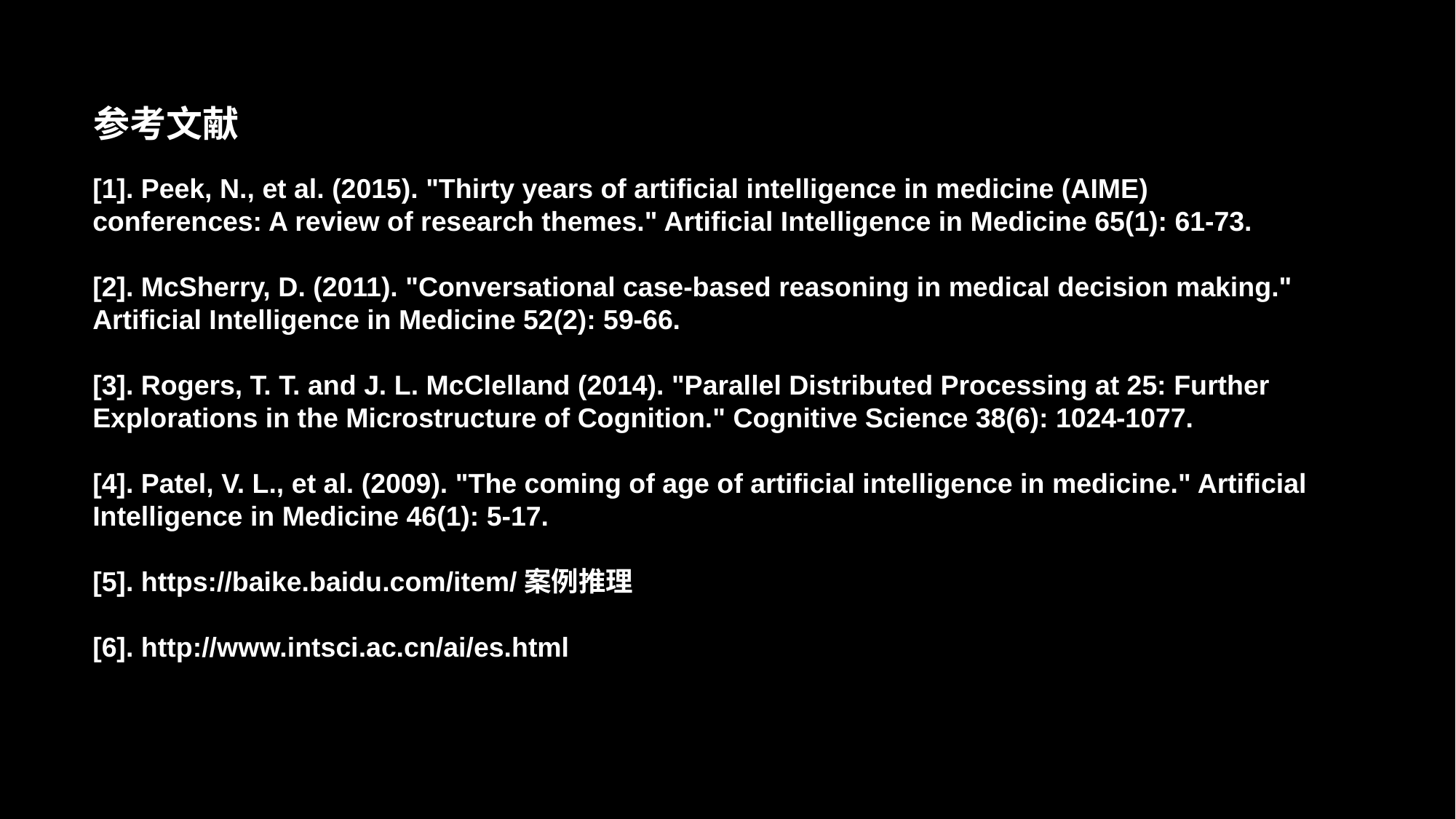

参考文献
[1]. Peek, N., et al. (2015). "Thirty years of artificial intelligence in medicine (AIME) conferences: A review of research themes." Artificial Intelligence in Medicine 65(1): 61-73.

[2]. McSherry, D. (2011). "Conversational case-based reasoning in medical decision making." Artificial Intelligence in Medicine 52(2): 59-66.

[3]. Rogers, T. T. and J. L. McClelland (2014). "Parallel Distributed Processing at 25: Further Explorations in the Microstructure of Cognition." Cognitive Science 38(6): 1024-1077.

[4]. Patel, V. L., et al. (2009). "The coming of age of artificial intelligence in medicine." Artificial Intelligence in Medicine 46(1): 5-17.

[5]. https://baike.baidu.com/item/案例推理

[6]. http://www.intsci.ac.cn/ai/es.html